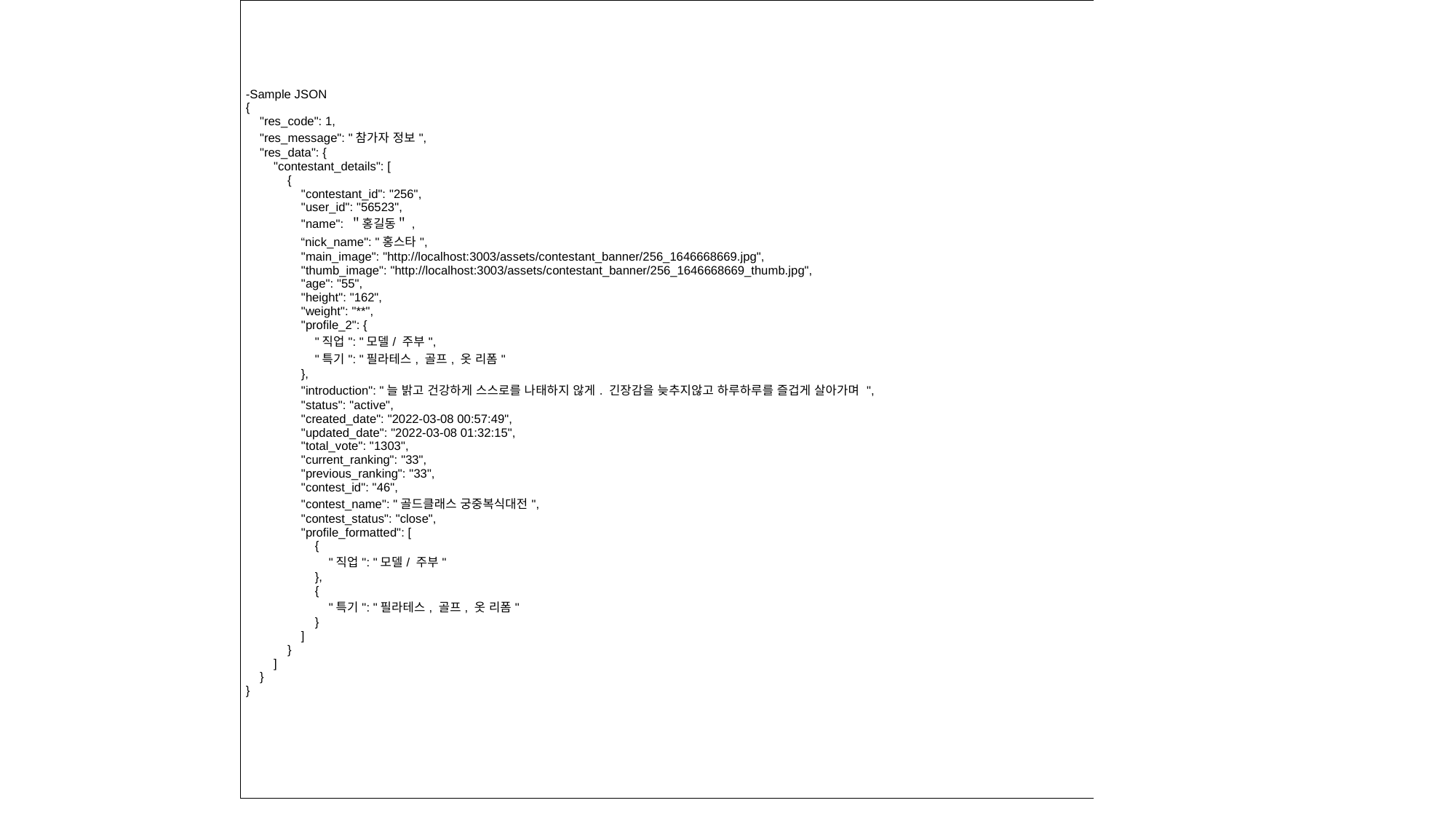

| -Sample JSON {     "res\_code": 1,     "res\_message": "참가자 정보",     "res\_data": {         "contestant\_details": [             {                 "contestant\_id": "256",                 "user\_id": "56523",                 "name": ＂홍길동＂,                 “nick\_name": "홍스타",                 "main\_image": "http://localhost:3003/assets/contestant\_banner/256\_1646668669.jpg",                 "thumb\_image": "http://localhost:3003/assets/contestant\_banner/256\_1646668669\_thumb.jpg",                 "age": "55",                 "height": "162",                 "weight": "\*\*",                 "profile\_2": {                     "직업": "모델/ 주부",                     "특기": "필라테스, 골프, 옷 리폼"                 },                 "introduction": "늘 밝고 건강하게 스스로를 나태하지 않게. 긴장감을 늦추지않고 하루하루를 즐겁게 살아가며 ",                 "status": "active",                 "created\_date": "2022-03-08 00:57:49",                 "updated\_date": "2022-03-08 01:32:15",                 "total\_vote": "1303",                 "current\_ranking": "33",                 "previous\_ranking": "33",                 "contest\_id": "46",                 "contest\_name": "골드클래스 궁중복식대전",                 "contest\_status": "close",                 "profile\_formatted": [                     {                         "직업": "모델/ 주부"                     },                     {                         "특기": "필라테스, 골프, 옷 리폼"                     }                 ]             }         ]     } } |
| --- |